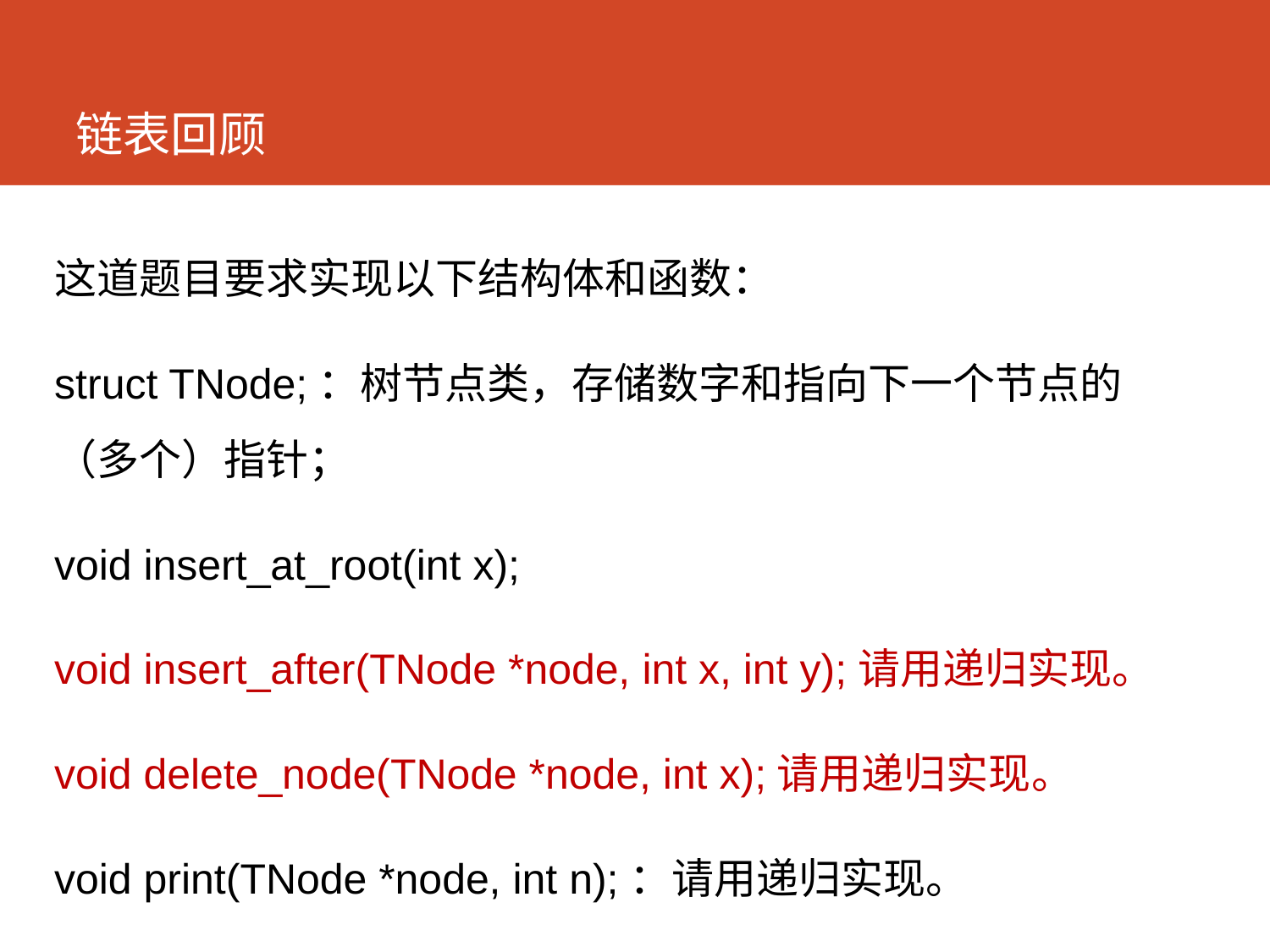

# 链表回顾
这道题目要求实现以下结构体和函数：
struct TNode;：树节点类，存储数字和指向下一个节点的（多个）指针；
void insert_at_root(int x);
void insert_after(TNode *node, int x, int y);请用递归实现。
void delete_node(TNode *node, int x);请用递归实现。
void print(TNode *node, int n);：请用递归实现。